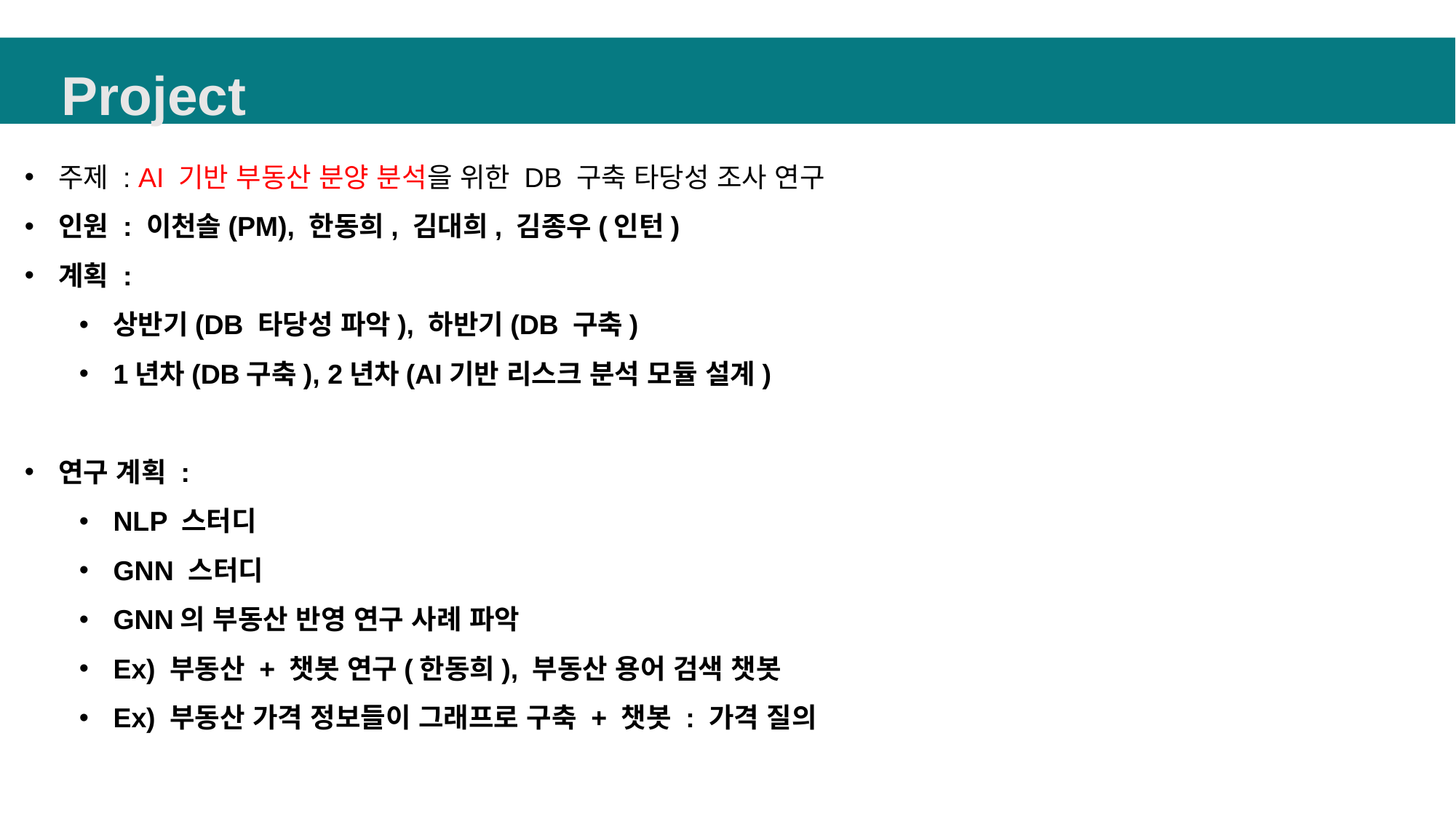

Project

주제 : AI 기반 부동산 분양 분석을 위한 DB 구축 타당성 조사 연구
인원 : 이천솔(PM), 한동희, 김대희, 김종우(인턴)
계획 :
상반기(DB 타당성 파악), 하반기(DB 구축)
1년차(DB구축), 2년차(AI기반 리스크 분석 모듈 설계)

연구 계획 :
NLP 스터디
GNN 스터디
GNN의 부동산 반영 연구 사례 파악
Ex) 부동산 + 챗봇 연구(한동희), 부동산 용어 검색 챗봇
Ex) 부동산 가격 정보들이 그래프로 구축 + 챗봇 : 가격 질의